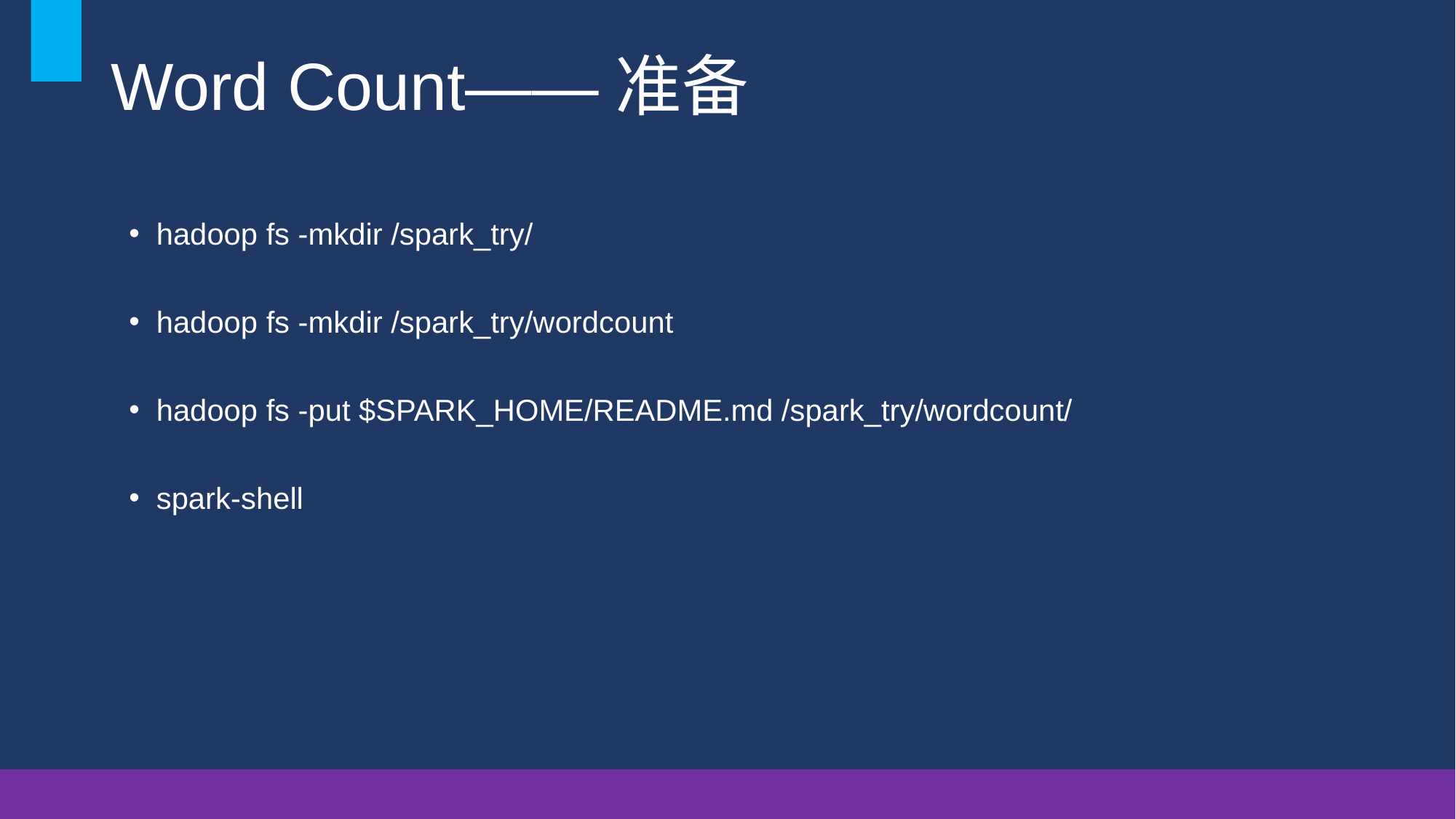

# Word Count——准备
hadoop fs -mkdir /spark_try/
hadoop fs -mkdir /spark_try/wordcount
hadoop fs -put $SPARK_HOME/README.md /spark_try/wordcount/
spark-shell